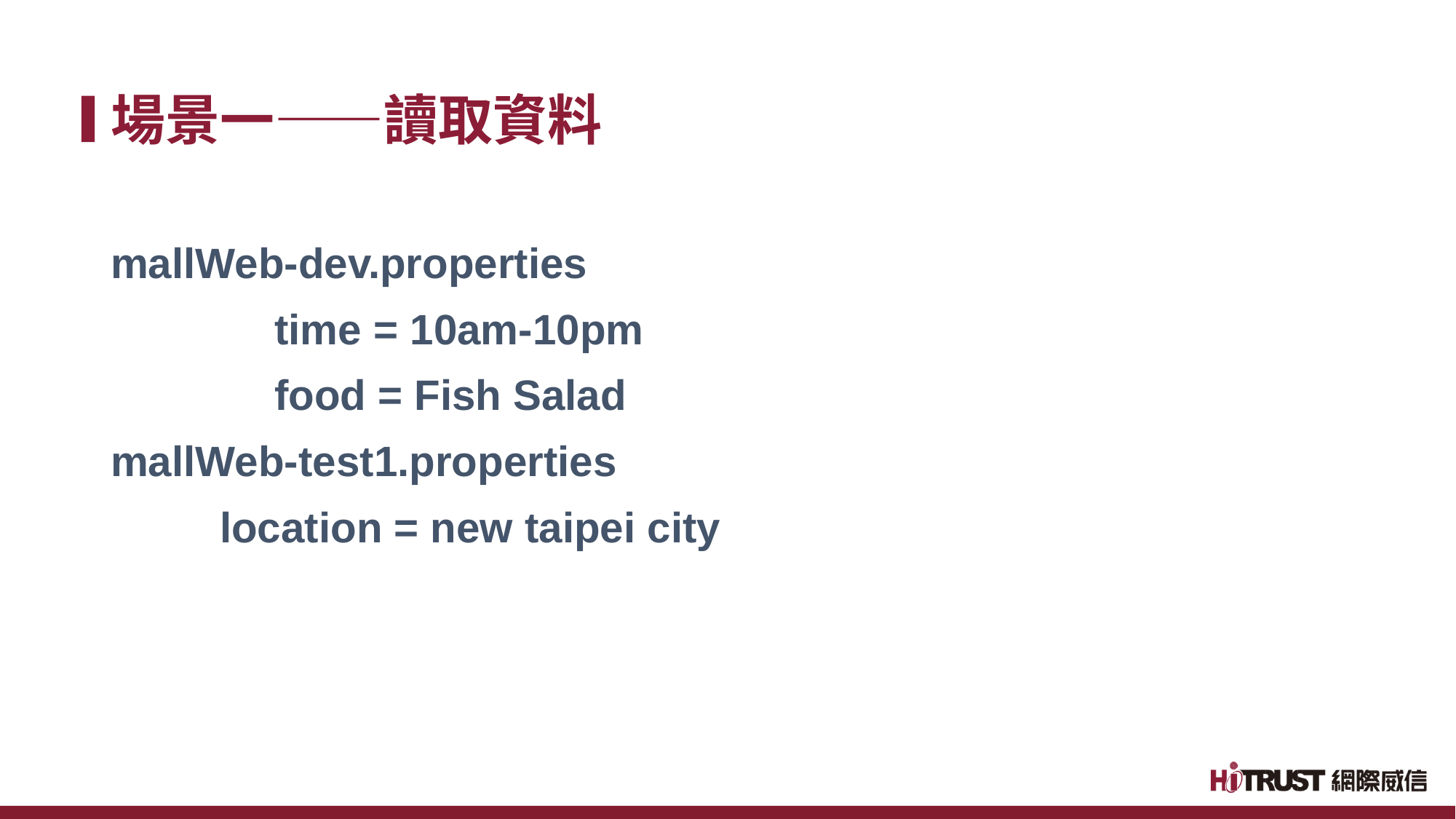

場景一——讀取資料

mallWeb-dev.properties
	time = 10am-10pm
	food = Fish Salad
mallWeb-test1.properties
	location = new taipei city